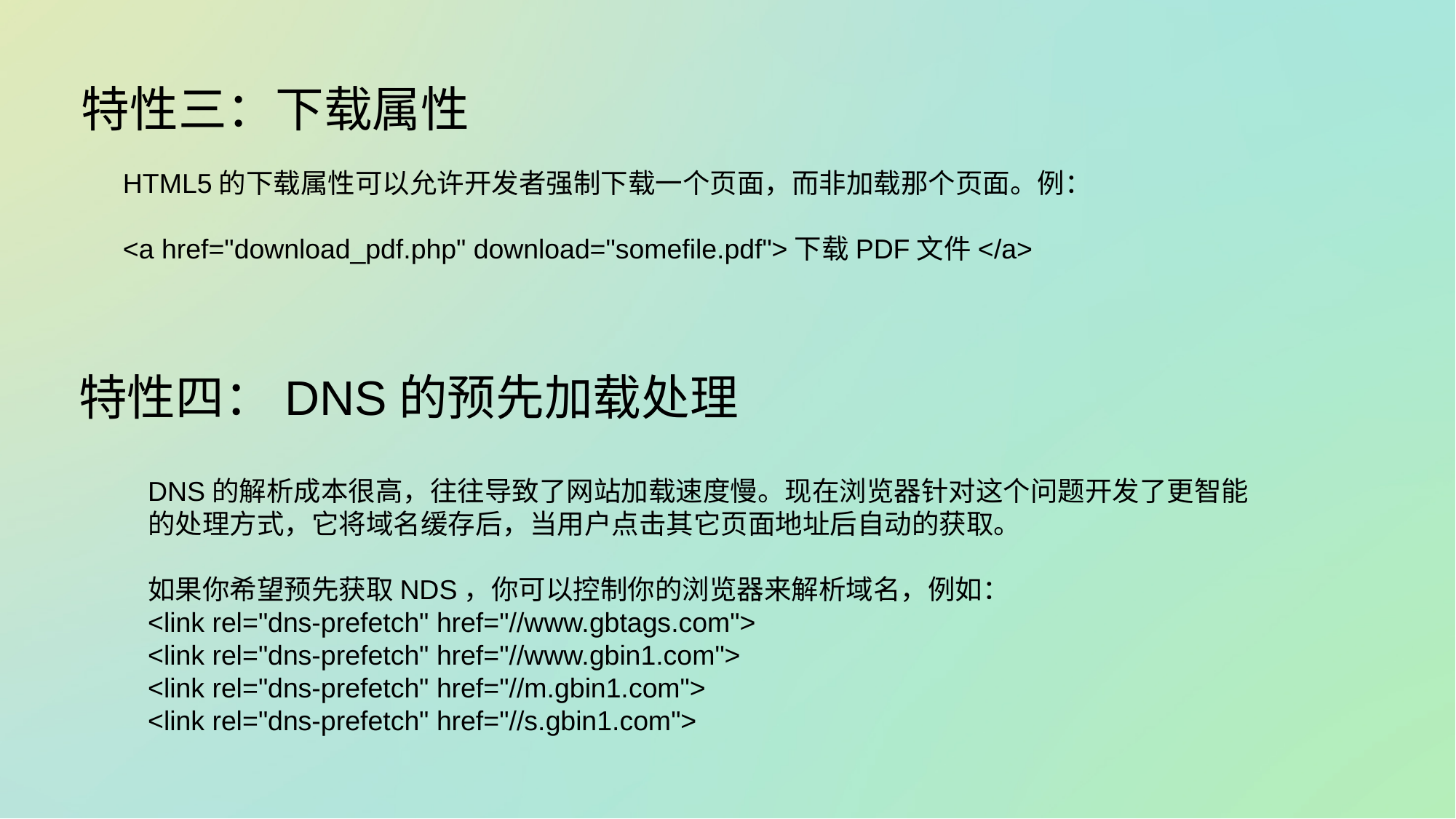

特性三：下载属性
HTML5的下载属性可以允许开发者强制下载一个页面，而非加载那个页面。例：

<a href="download_pdf.php" download="somefile.pdf">下载PDF文件</a>
特性四：DNS的预先加载处理
DNS的解析成本很高，往往导致了网站加载速度慢。现在浏览器针对这个问题开发了更智能的处理方式，它将域名缓存后，当用户点击其它页面地址后自动的获取。

如果你希望预先获取NDS，你可以控制你的浏览器来解析域名，例如：
<link rel="dns-prefetch" href="//www.gbtags.com">
<link rel="dns-prefetch" href="//www.gbin1.com">
<link rel="dns-prefetch" href="//m.gbin1.com">
<link rel="dns-prefetch" href="//s.gbin1.com">